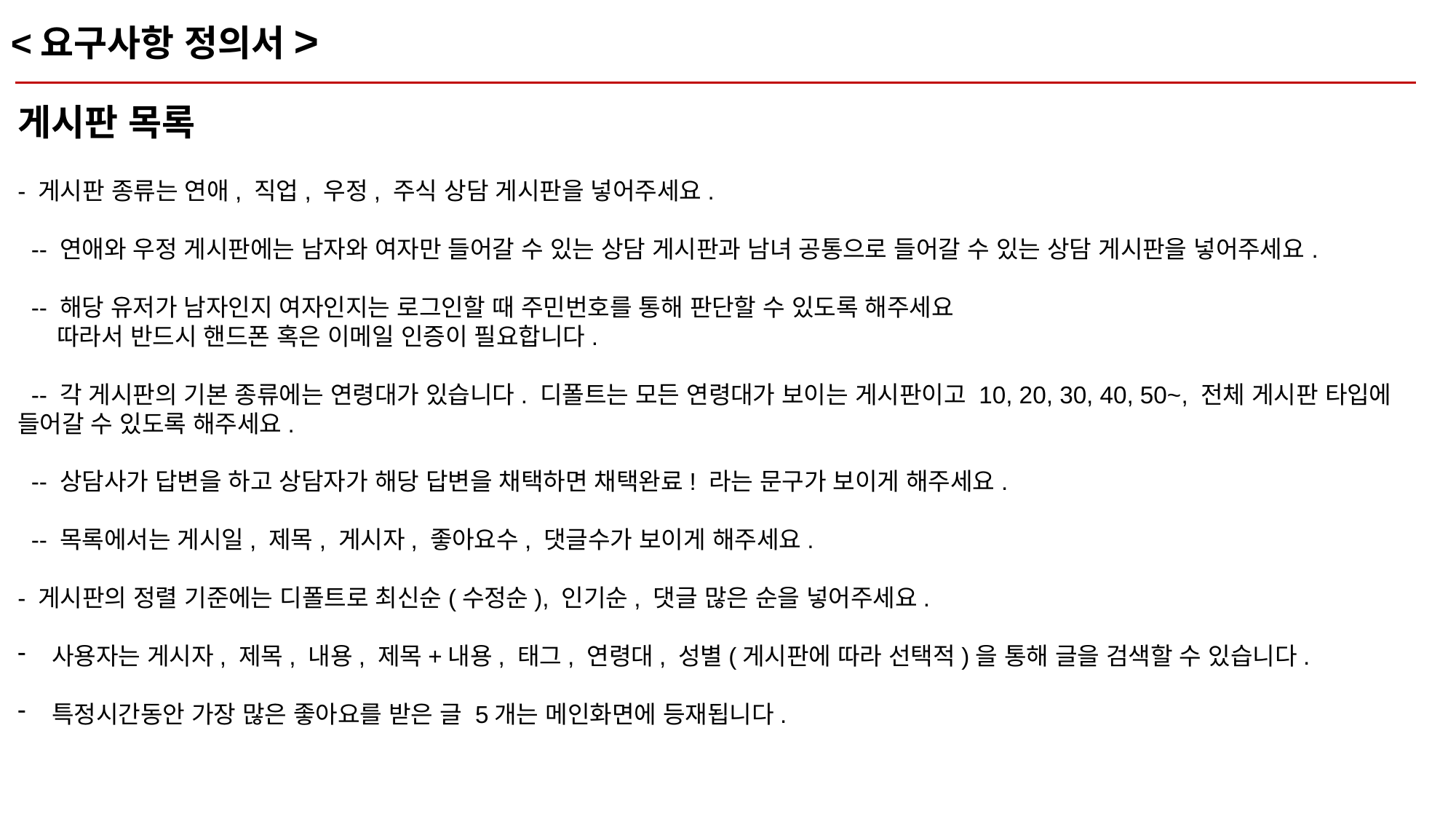

<요구사항 정의서>
게시판 목록

- 게시판 종류는 연애, 직업, 우정, 주식 상담 게시판을 넣어주세요.

  -- 연애와 우정 게시판에는 남자와 여자만 들어갈 수 있는 상담 게시판과 남녀 공통으로 들어갈 수 있는 상담 게시판을 넣어주세요.

  -- 해당 유저가 남자인지 여자인지는 로그인할 때 주민번호를 통해 판단할 수 있도록 해주세요
     따라서 반드시 핸드폰 혹은 이메일 인증이 필요합니다.

  -- 각 게시판의 기본 종류에는 연령대가 있습니다. 디폴트는 모든 연령대가 보이는 게시판이고 10, 20, 30, 40, 50~, 전체 게시판 타입에 들어갈 수 있도록 해주세요.

  -- 상담사가 답변을 하고 상담자가 해당 답변을 채택하면 채택완료! 라는 문구가 보이게 해주세요.

  -- 목록에서는 게시일, 제목, 게시자, 좋아요수, 댓글수가 보이게 해주세요.

- 게시판의 정렬 기준에는 디폴트로 최신순(수정순), 인기순, 댓글 많은 순을 넣어주세요.

사용자는 게시자, 제목, 내용, 제목+내용, 태그, 연령대, 성별(게시판에 따라 선택적)을 통해 글을 검색할 수 있습니다.

특정시간동안 가장 많은 좋아요를 받은 글 5개는 메인화면에 등재됩니다.